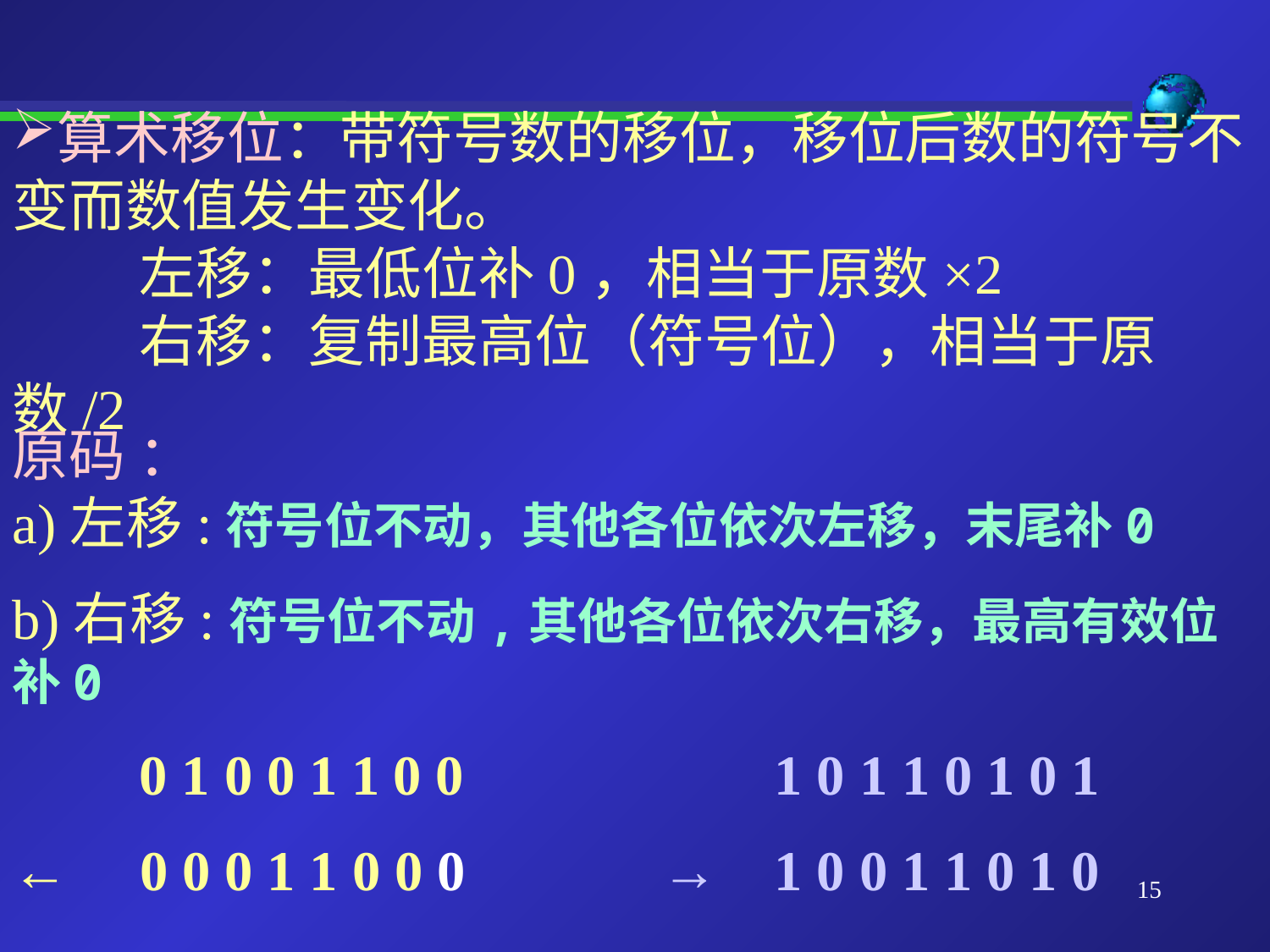

算术移位：带符号数的移位，移位后数的符号不变而数值发生变化。
	左移：最低位补0，相当于原数×2
	右移：复制最高位（符号位），相当于原数/2

原码 ：
a)左移:符号位不动，其他各位依次左移，末尾补0
b)右移:符号位不动,其他各位依次右移，最高有效位补0
	0 1 0 0 1 1	0 0		 	1 0 1 1 0 1 0 1
←     0 0 0 1 1 0 0 0		 → 	1 0 0 1 1 0 1 0
15